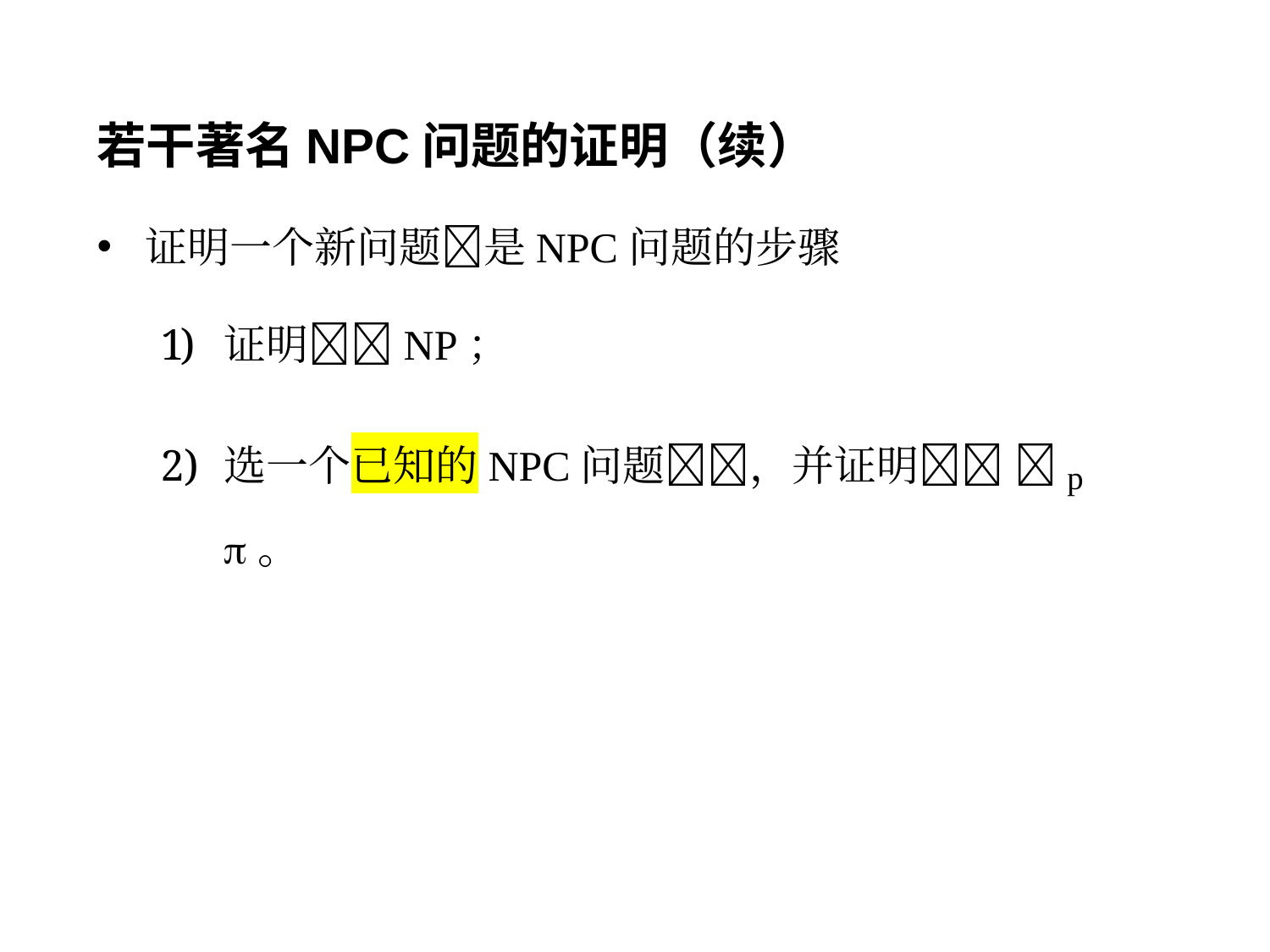

若干著名NPC问题的证明（续）
证明一个新问题π是NPC问题的步骤
证明π∈NP；
选一个已知的NPC问题π′，并证明π′ ≤p π。